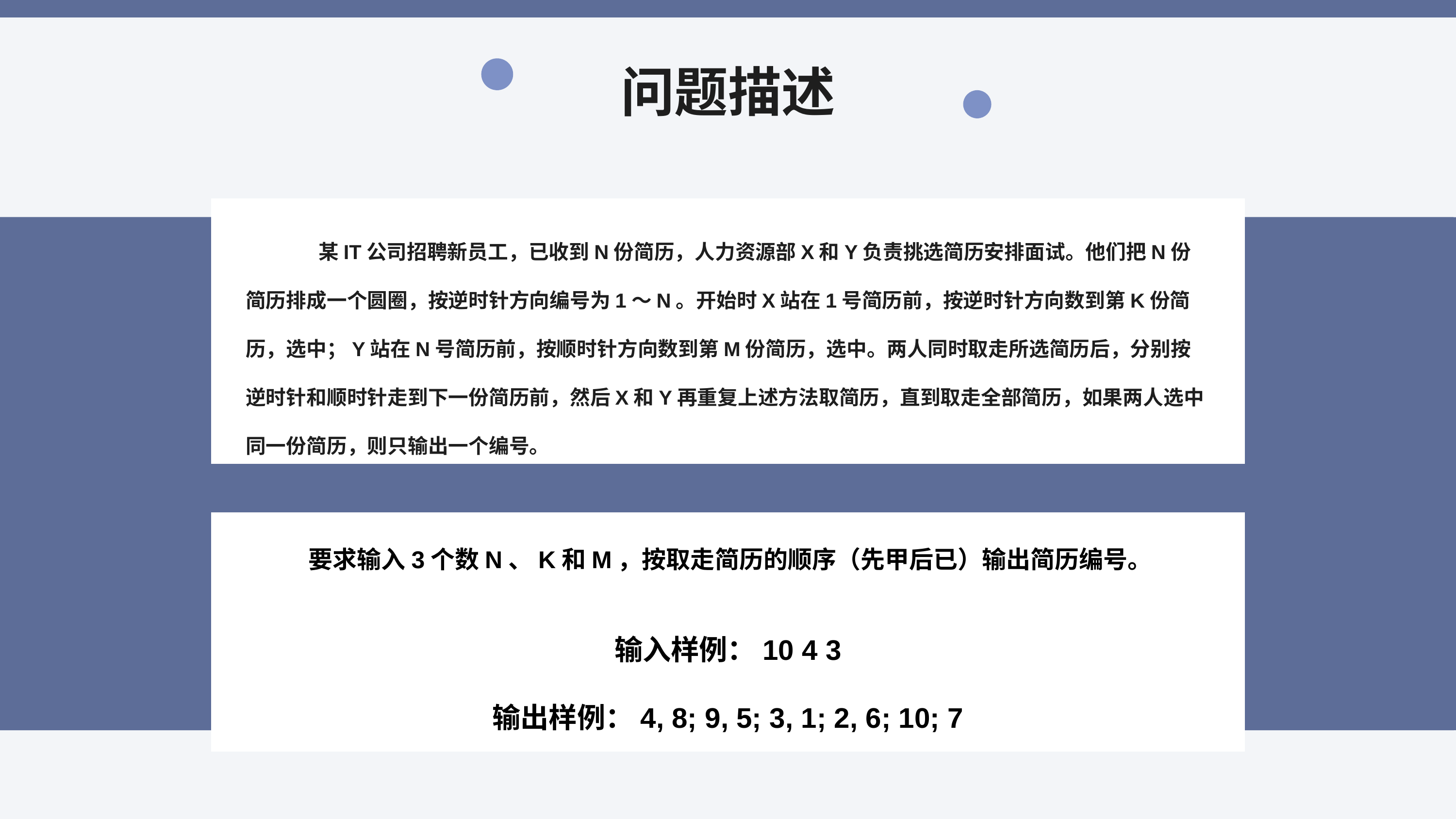

问题描述

	某IT公司招聘新员工，已收到N份简历，人力资源部X和Y负责挑选简历安排面试。他们把N份简历排成一个圆圈，按逆时针方向编号为1～N。开始时X站在1号简历前，按逆时针方向数到第K份简历，选中；Y站在N号简历前，按顺时针方向数到第M份简历，选中。两人同时取走所选简历后，分别按逆时针和顺时针走到下一份简历前，然后X和Y再重复上述方法取简历，直到取走全部简历，如果两人选中同一份简历，则只输出一个编号。

要求输入3个数N、K和M，按取走简历的顺序（先甲后已）输出简历编号。
输入样例：10 4 3
输出样例：4, 8; 9, 5; 3, 1; 2, 6; 10; 7